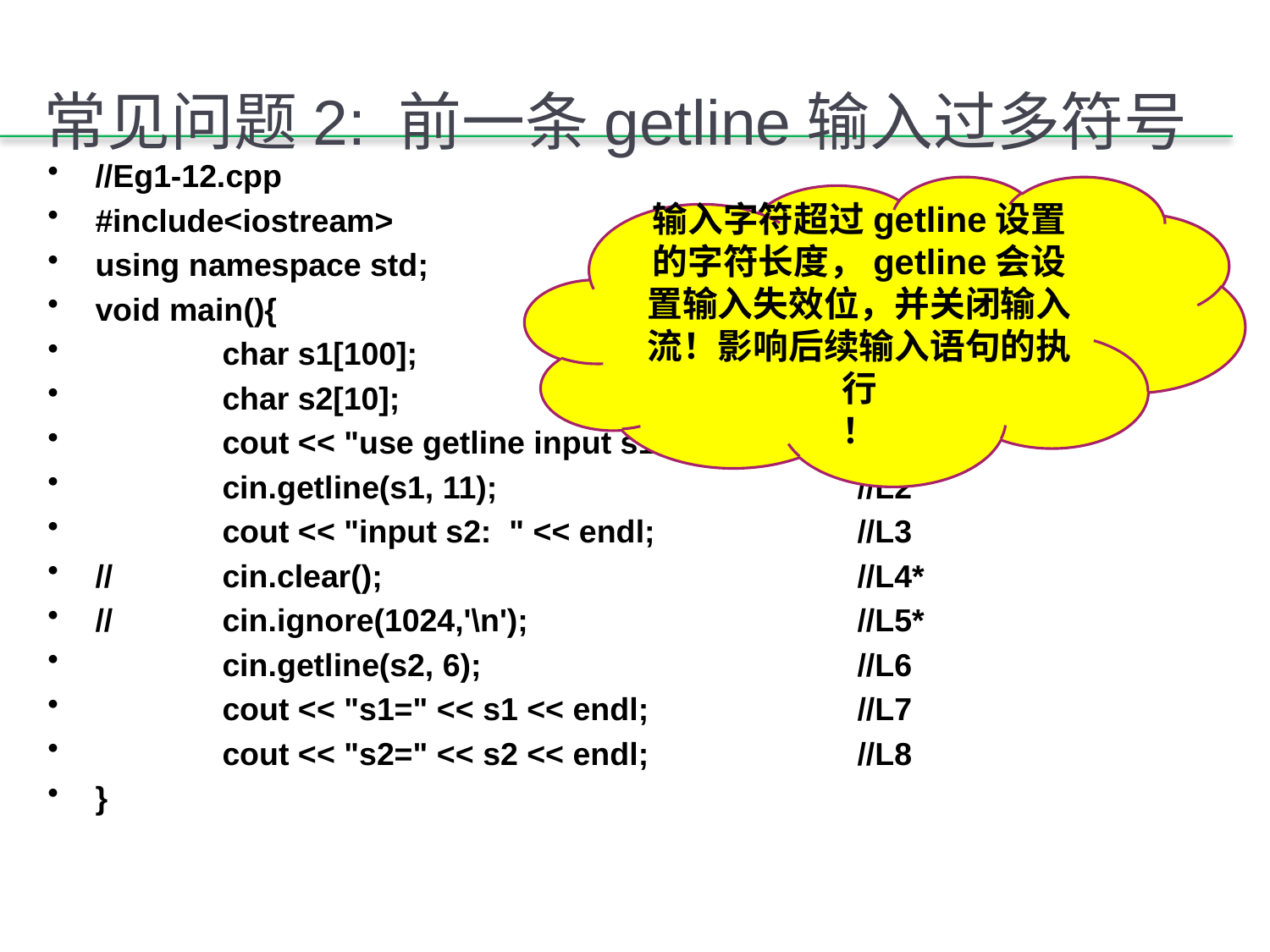

# 常见问题2: 前一条getline输入过多符号
//Eg1-12.cpp
#include<iostream>
using namespace std;
void main(){
	char s1[100];
	char s2[10];
	cout << "use getline input s1:  ";               	//L1
	cin.getline(s1, 11);                             	//L2
	cout << "input s2:  " << endl;                   	//L3
//	cin.clear();                                     		//L4*
//	cin.ignore(1024,'\n');                           	//L5*
	cin.getline(s2, 6);                              	//L6
	cout << "s1=" << s1 << endl;                     	//L7
	cout << "s2=" << s2 << endl;                     	//L8
}

输入字符超过getline设置的字符长度，getline会设置输入失效位，并关闭输入流！影响后续输入语句的执行
！